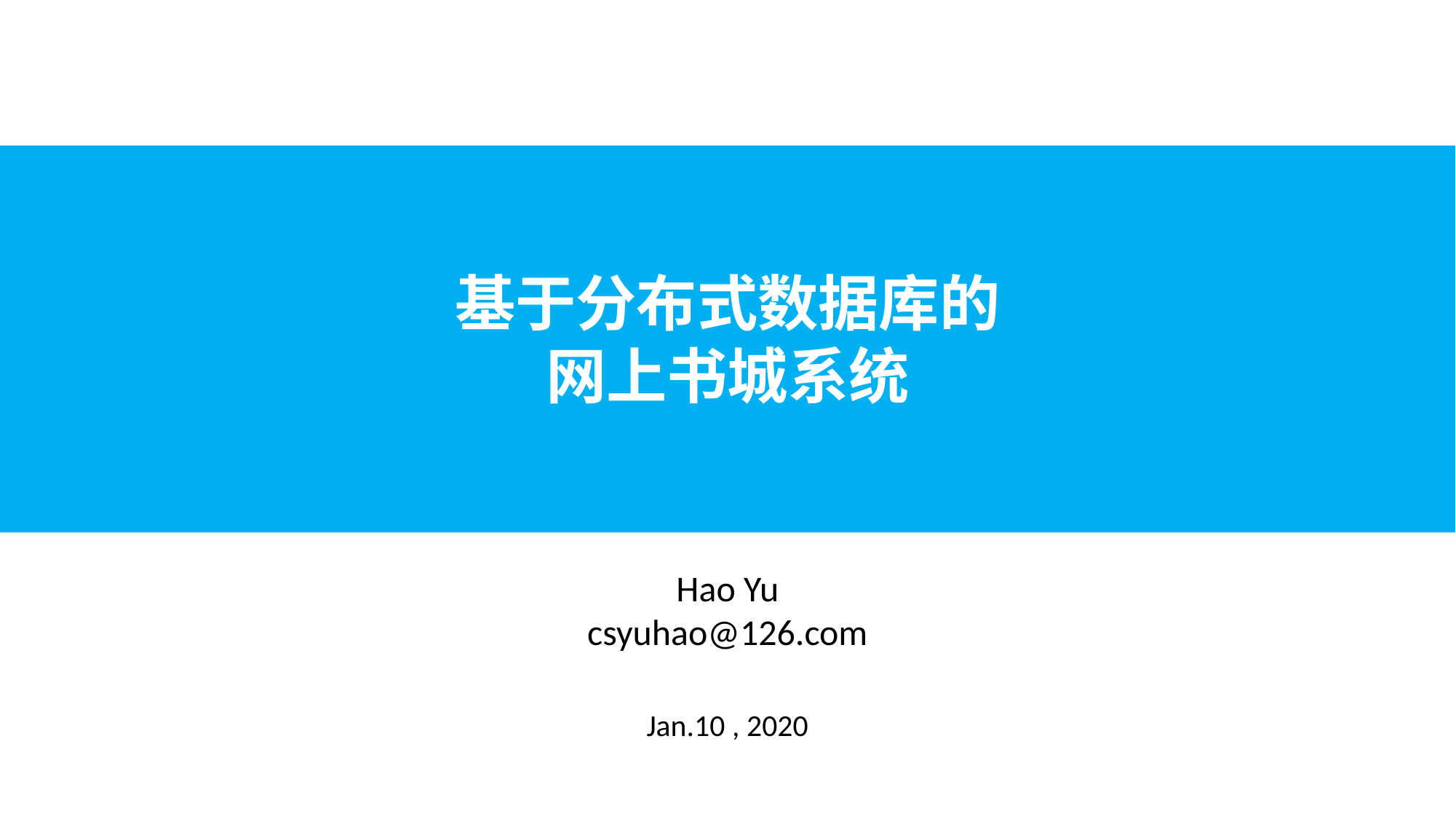

基于分布式数据库的
网上书城系统
Hao Yu
csyuhao@126.com
Jan.10 , 2020